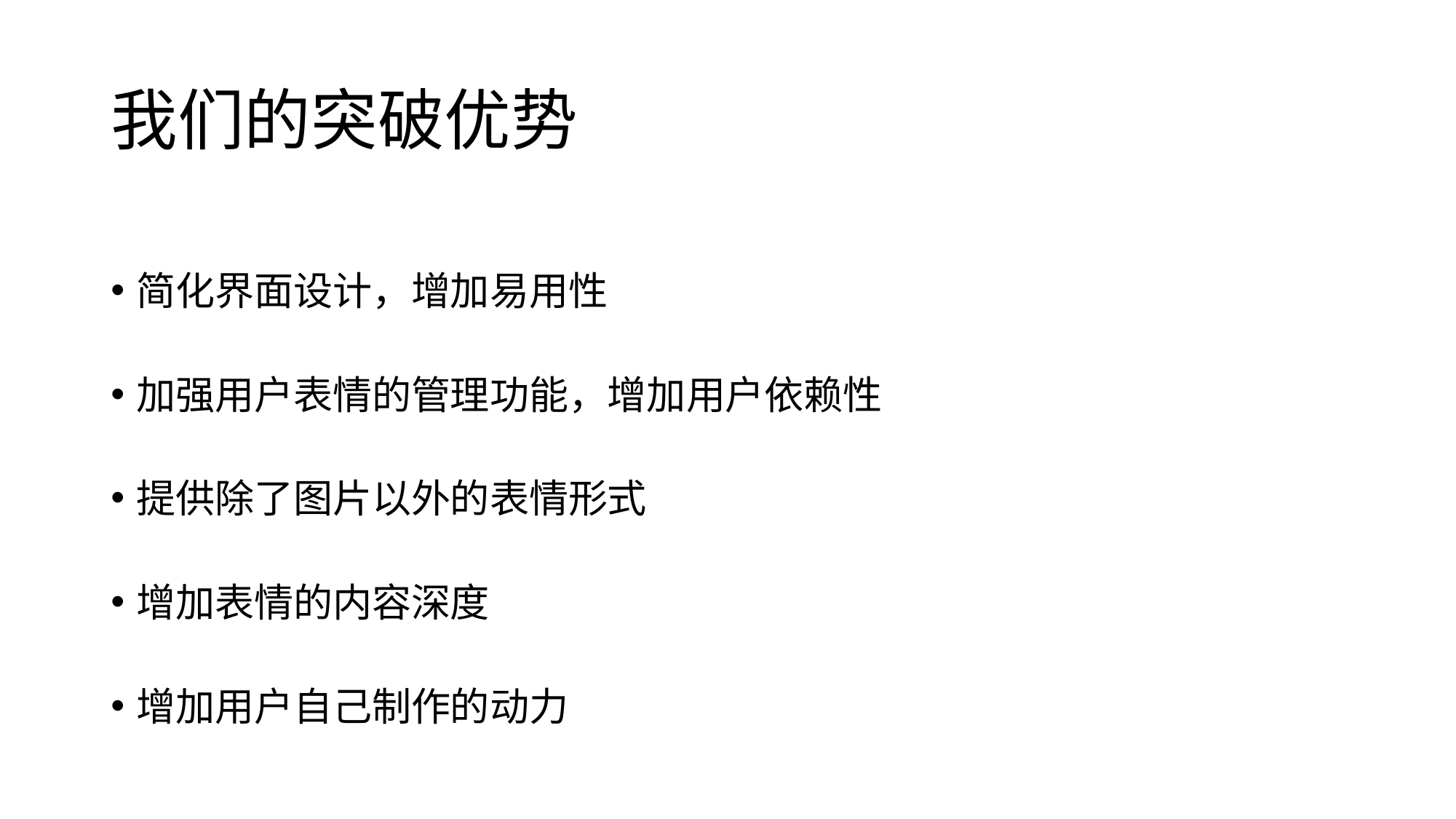

# 我们的突破优势
简化界面设计，增加易用性
加强用户表情的管理功能，增加用户依赖性
提供除了图片以外的表情形式
增加表情的内容深度
增加用户自己制作的动力